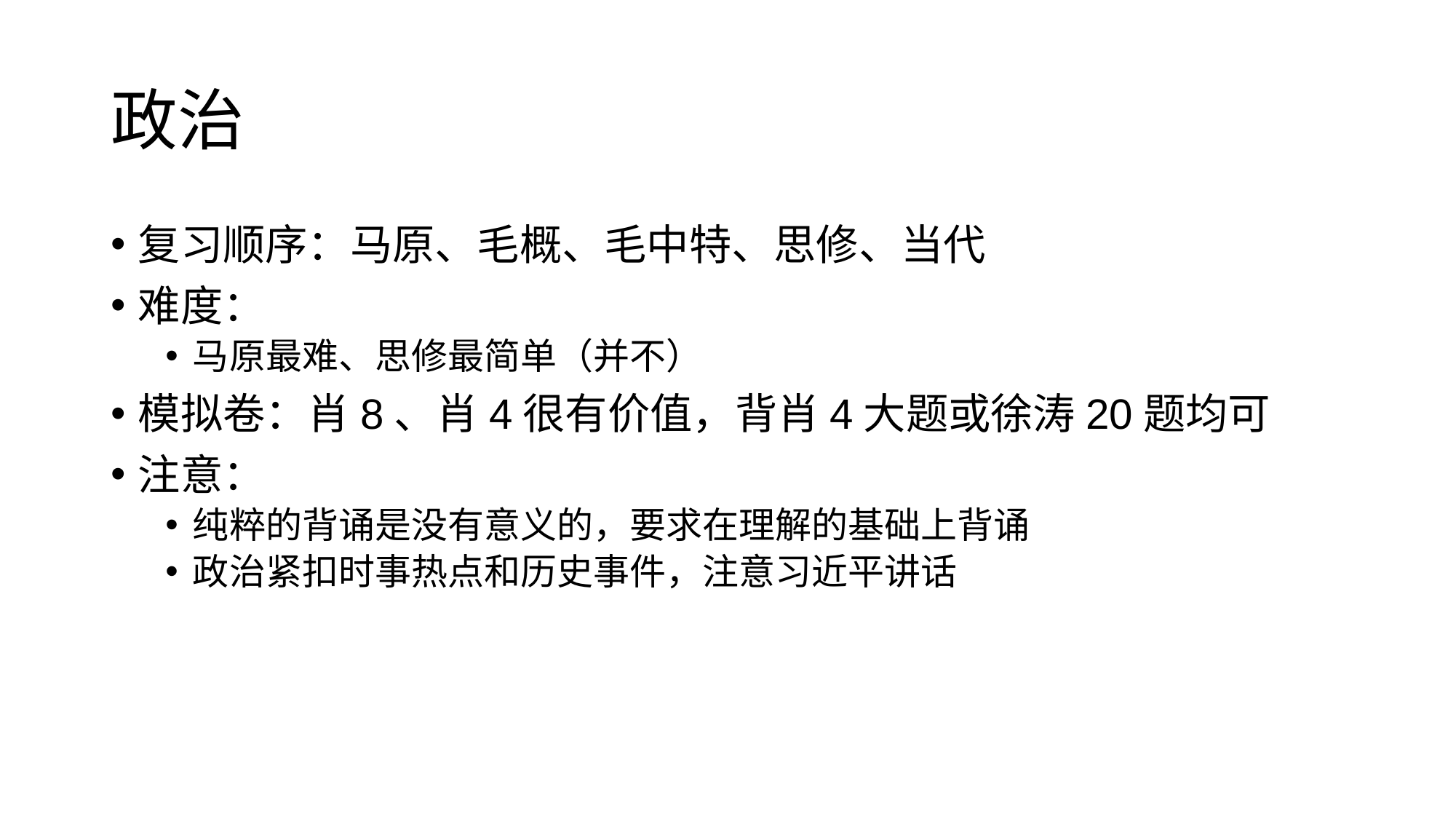

# 政治
复习顺序：马原、毛概、毛中特、思修、当代
难度：
马原最难、思修最简单（并不）
模拟卷：肖8、肖4很有价值，背肖4大题或徐涛20题均可
注意：
纯粹的背诵是没有意义的，要求在理解的基础上背诵
政治紧扣时事热点和历史事件，注意习近平讲话